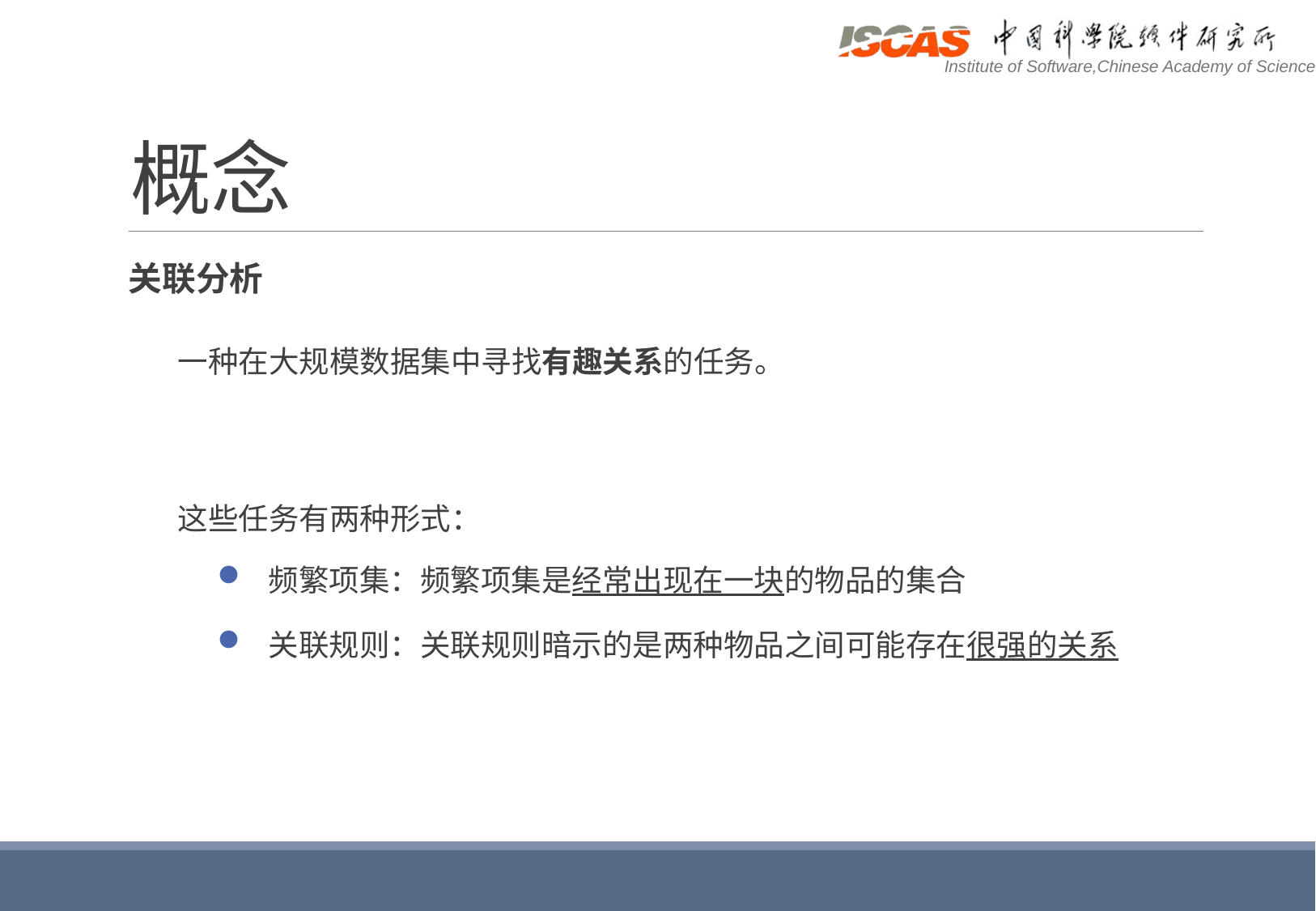

# 概念
关联分析
          一种在大规模数据集中寻找有趣关系的任务。

          这些任务有两种形式：
  频繁项集：频繁项集是经常出现在一块的物品的集合
  关联规则：关联规则暗示的是两种物品之间可能存在很强的关系